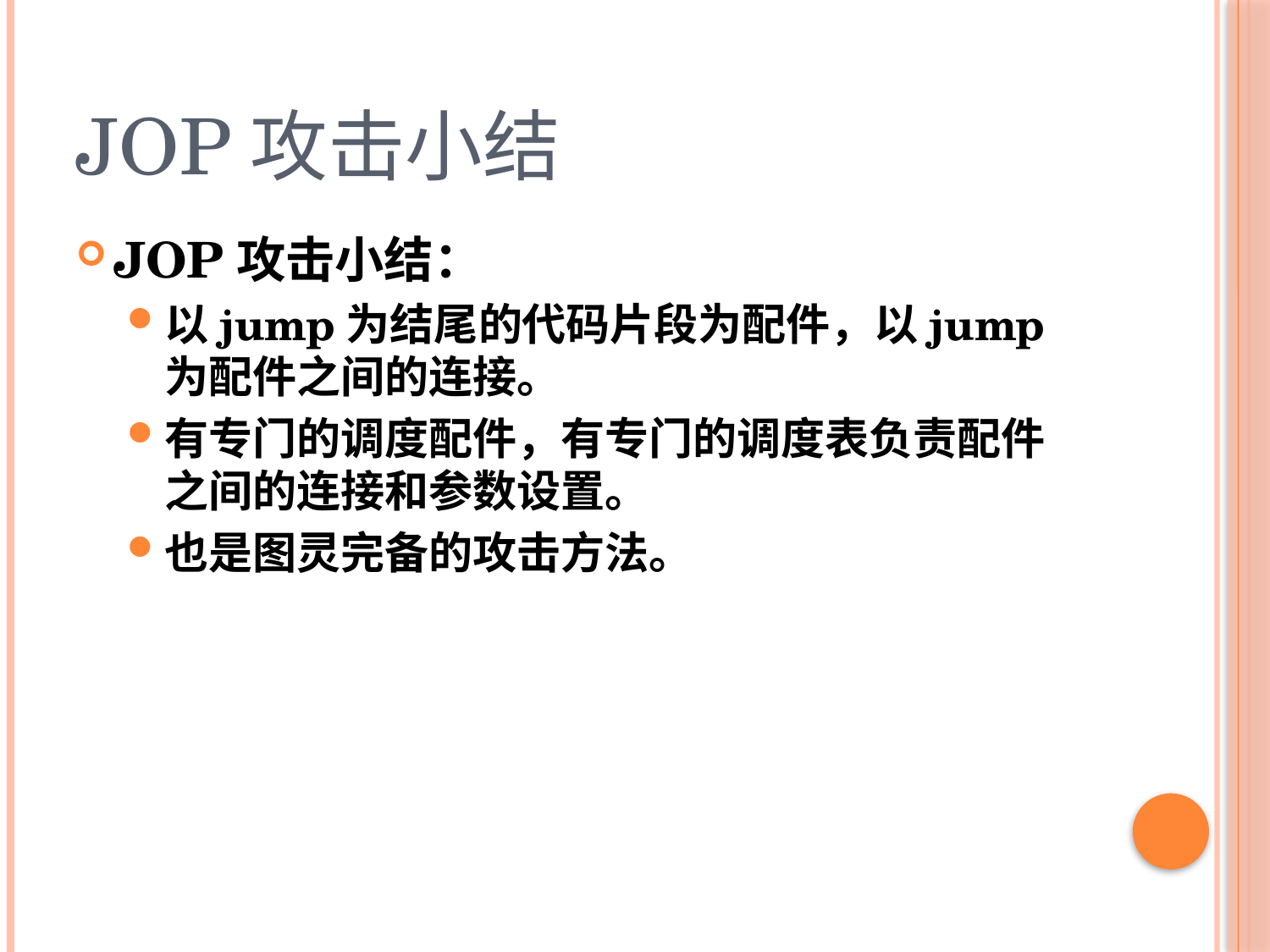

# JOP攻击小结
JOP攻击小结：
以jump为结尾的代码片段为配件，以jump为配件之间的连接。
有专门的调度配件，有专门的调度表负责配件之间的连接和参数设置。
也是图灵完备的攻击方法。